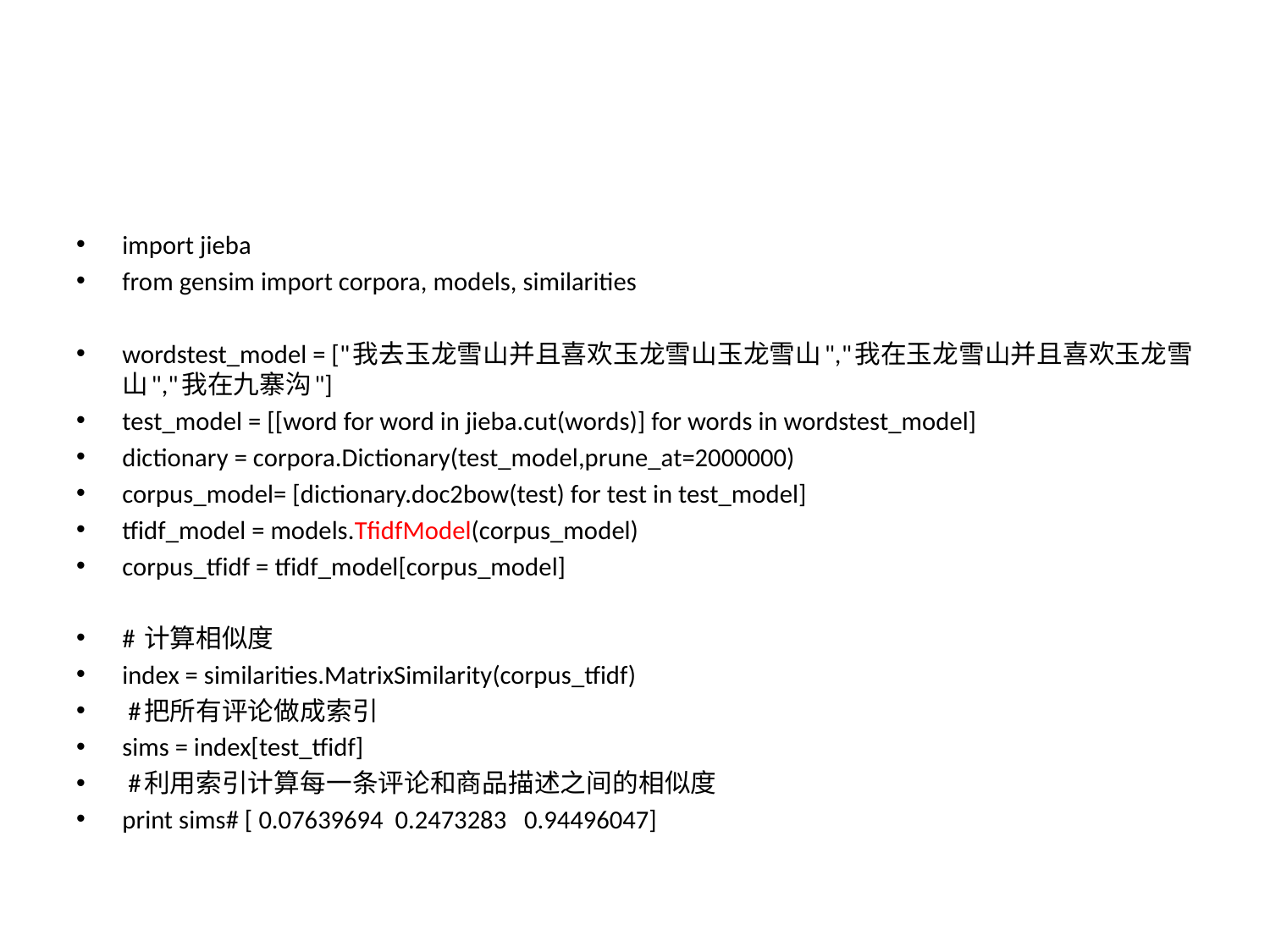

#
import jieba
from gensim import corpora, models, similarities

wordstest_model = ["我去玉龙雪山并且喜欢玉龙雪山玉龙雪山","我在玉龙雪山并且喜欢玉龙雪山","我在九寨沟"]
test_model = [[word for word in jieba.cut(words)] for words in wordstest_model]
dictionary = corpora.Dictionary(test_model,prune_at=2000000)
corpus_model= [dictionary.doc2bow(test) for test in test_model]
tfidf_model = models.TfidfModel(corpus_model)
corpus_tfidf = tfidf_model[corpus_model]

# 计算相似度
index = similarities.MatrixSimilarity(corpus_tfidf)
 #把所有评论做成索引
sims = index[test_tfidf]
 #利用索引计算每一条评论和商品描述之间的相似度
print sims# [ 0.07639694  0.2473283   0.94496047]